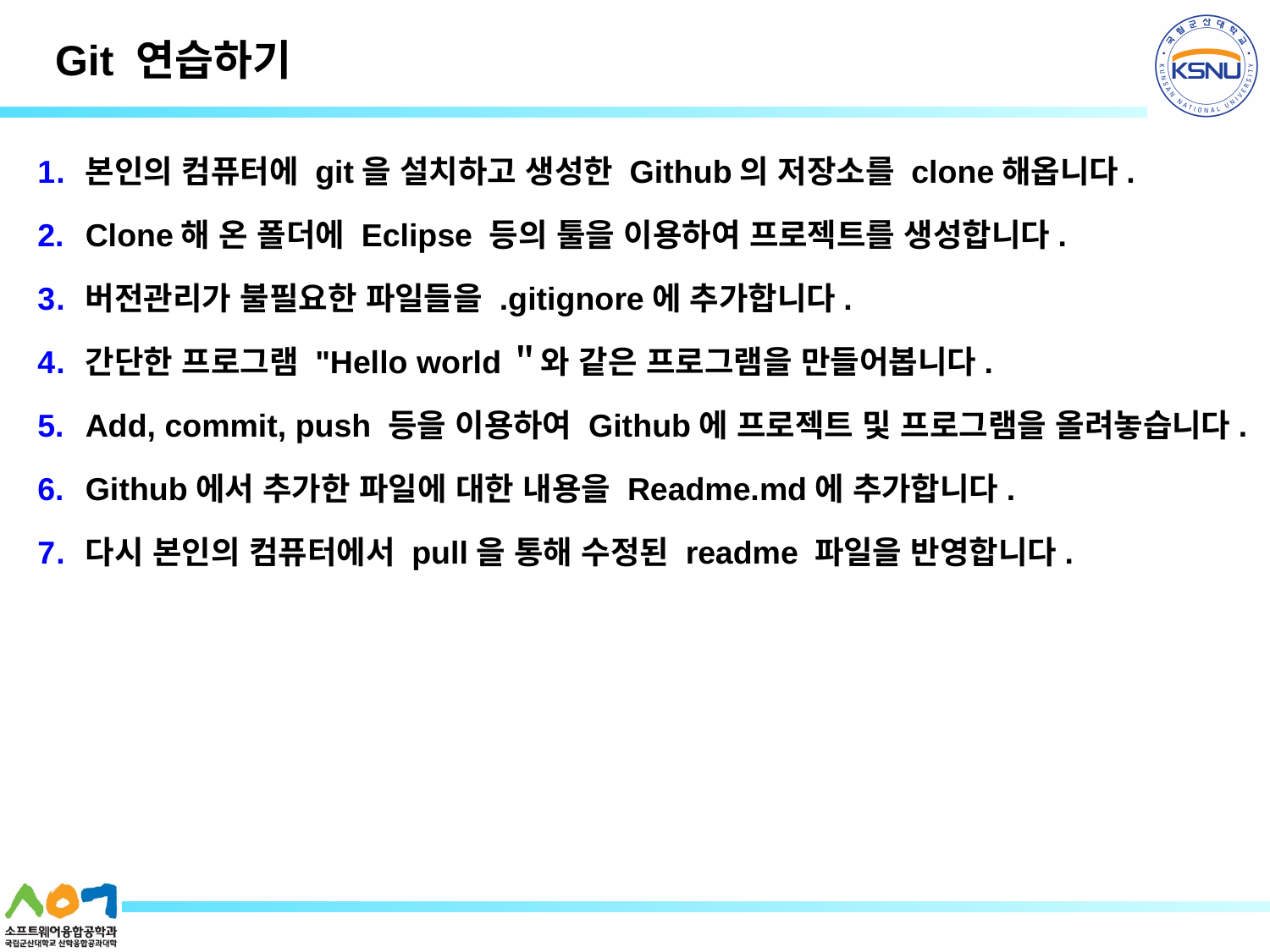

# Git 연습하기
본인의 컴퓨터에 git을 설치하고 생성한 Github의 저장소를 clone해옵니다.
Clone해 온 폴더에 Eclipse 등의 툴을 이용하여 프로젝트를 생성합니다.
버전관리가 불필요한 파일들을 .gitignore에 추가합니다.
간단한 프로그램 "Hello world＂와 같은 프로그램을 만들어봅니다.
Add, commit, push 등을 이용하여 Github에 프로젝트 및 프로그램을 올려놓습니다.
Github에서 추가한 파일에 대한 내용을 Readme.md에 추가합니다.
다시 본인의 컴퓨터에서 pull을 통해 수정된 readme 파일을 반영합니다.